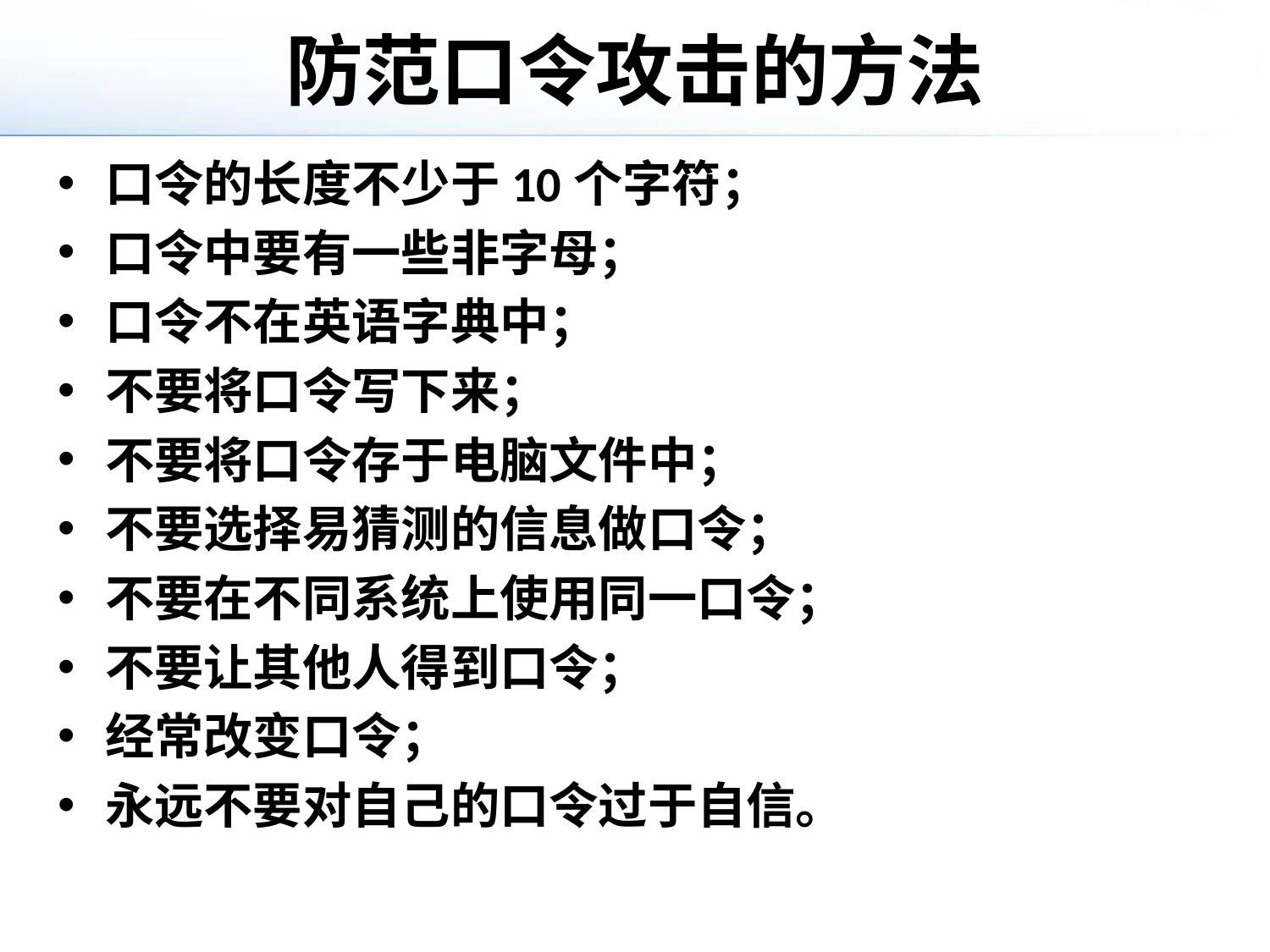

# 防范口令攻击的方法
口令的长度不少于10个字符；
口令中要有一些非字母；
口令不在英语字典中；
不要将口令写下来；
不要将口令存于电脑文件中；
不要选择易猜测的信息做口令；
不要在不同系统上使用同一口令；
不要让其他人得到口令；
经常改变口令；
永远不要对自己的口令过于自信。